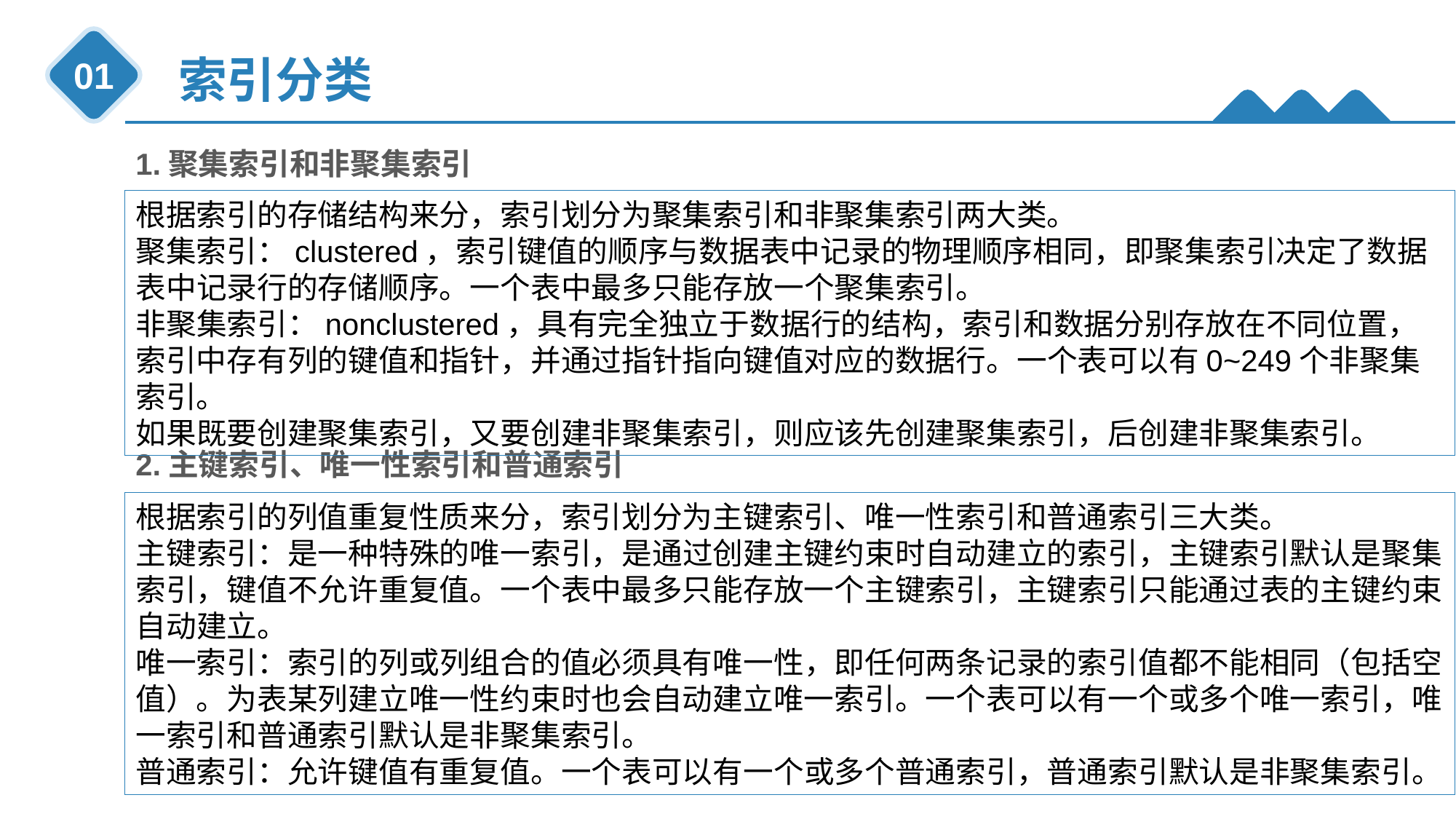

索引分类
01

1.聚集索引和非聚集索引
根据索引的存储结构来分，索引划分为聚集索引和非聚集索引两大类。
聚集索引：clustered，索引键值的顺序与数据表中记录的物理顺序相同，即聚集索引决定了数据表中记录行的存储顺序。一个表中最多只能存放一个聚集索引。
非聚集索引：nonclustered，具有完全独立于数据行的结构，索引和数据分别存放在不同位置，索引中存有列的键值和指针，并通过指针指向键值对应的数据行。一个表可以有0~249个非聚集索引。
如果既要创建聚集索引，又要创建非聚集索引，则应该先创建聚集索引，后创建非聚集索引。
2.主键索引、唯一性索引和普通索引
根据索引的列值重复性质来分，索引划分为主键索引、唯一性索引和普通索引三大类。
主键索引：是一种特殊的唯一索引，是通过创建主键约束时自动建立的索引，主键索引默认是聚集索引，键值不允许重复值。一个表中最多只能存放一个主键索引，主键索引只能通过表的主键约束自动建立。
唯一索引：索引的列或列组合的值必须具有唯一性，即任何两条记录的索引值都不能相同（包括空值）。为表某列建立唯一性约束时也会自动建立唯一索引。一个表可以有一个或多个唯一索引，唯一索引和普通索引默认是非聚集索引。
普通索引：允许键值有重复值。一个表可以有一个或多个普通索引，普通索引默认是非聚集索引。